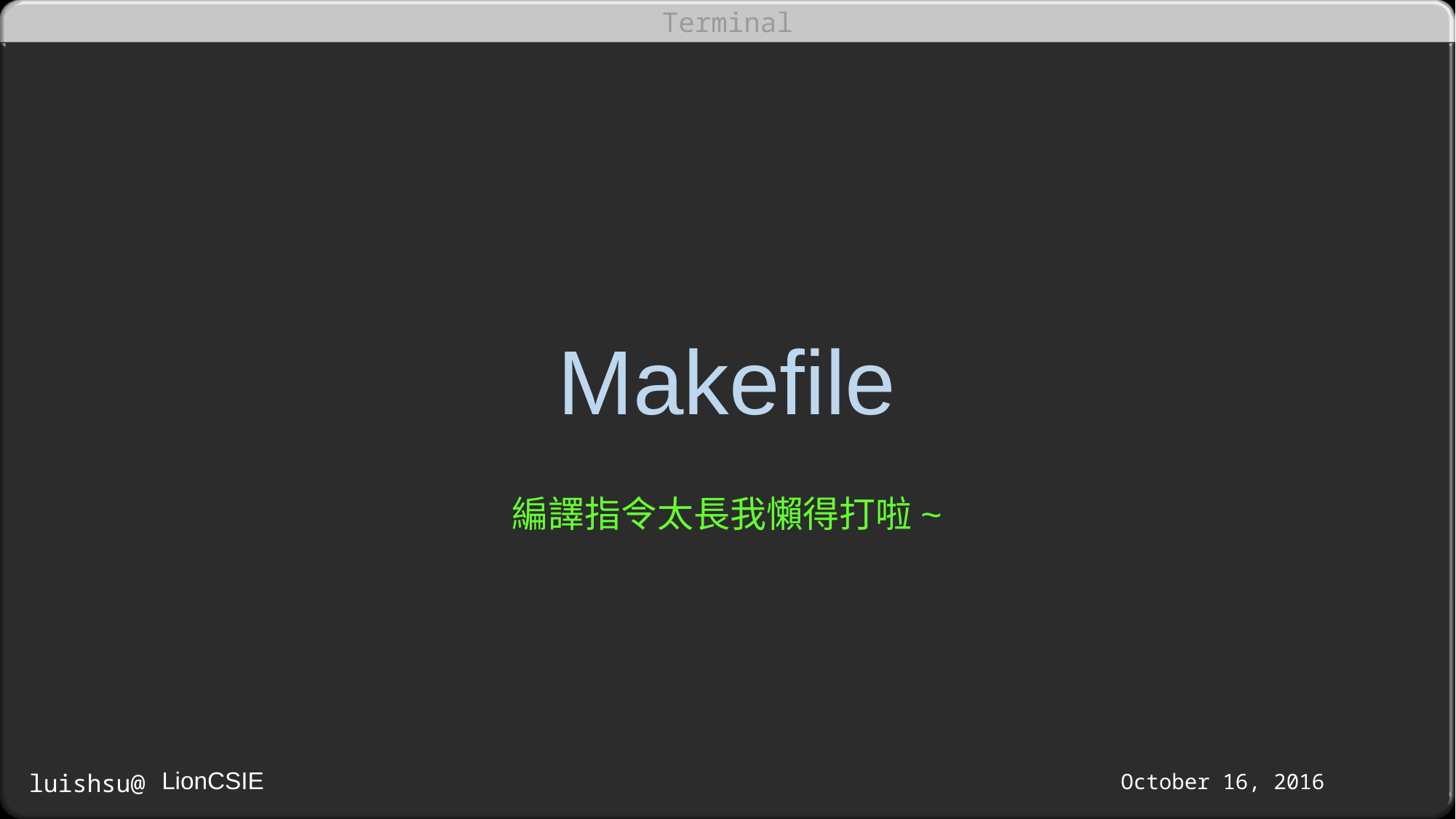

# Makefile
編譯指令太長我懶得打啦~
LionCSIE
October 16, 2016